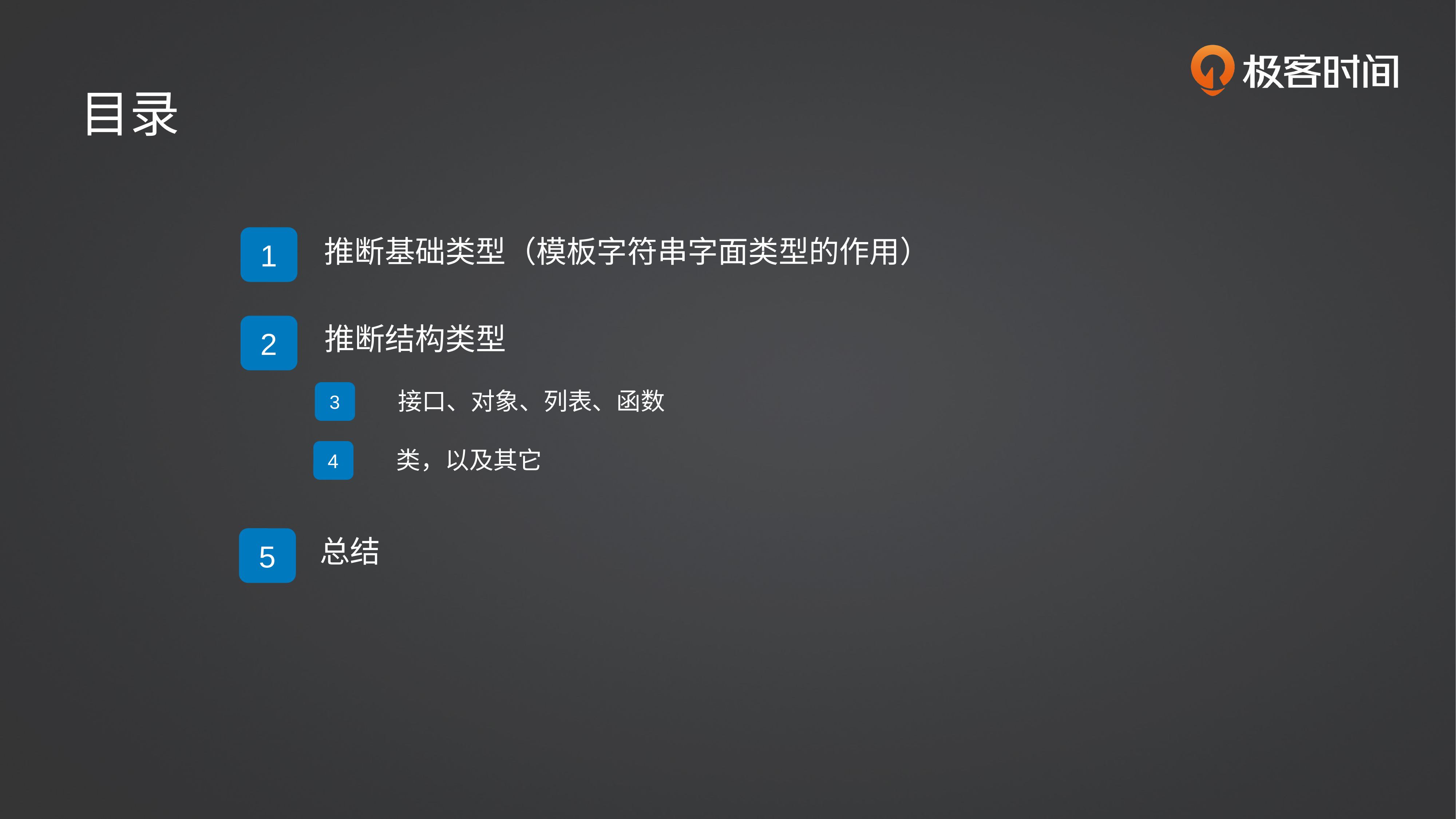

目录

1
推断基础类型（模板字符串字面类型的作用）

2
推断结构类型

3
接口、对象、列表、函数

4
类，以及其它

5
总结